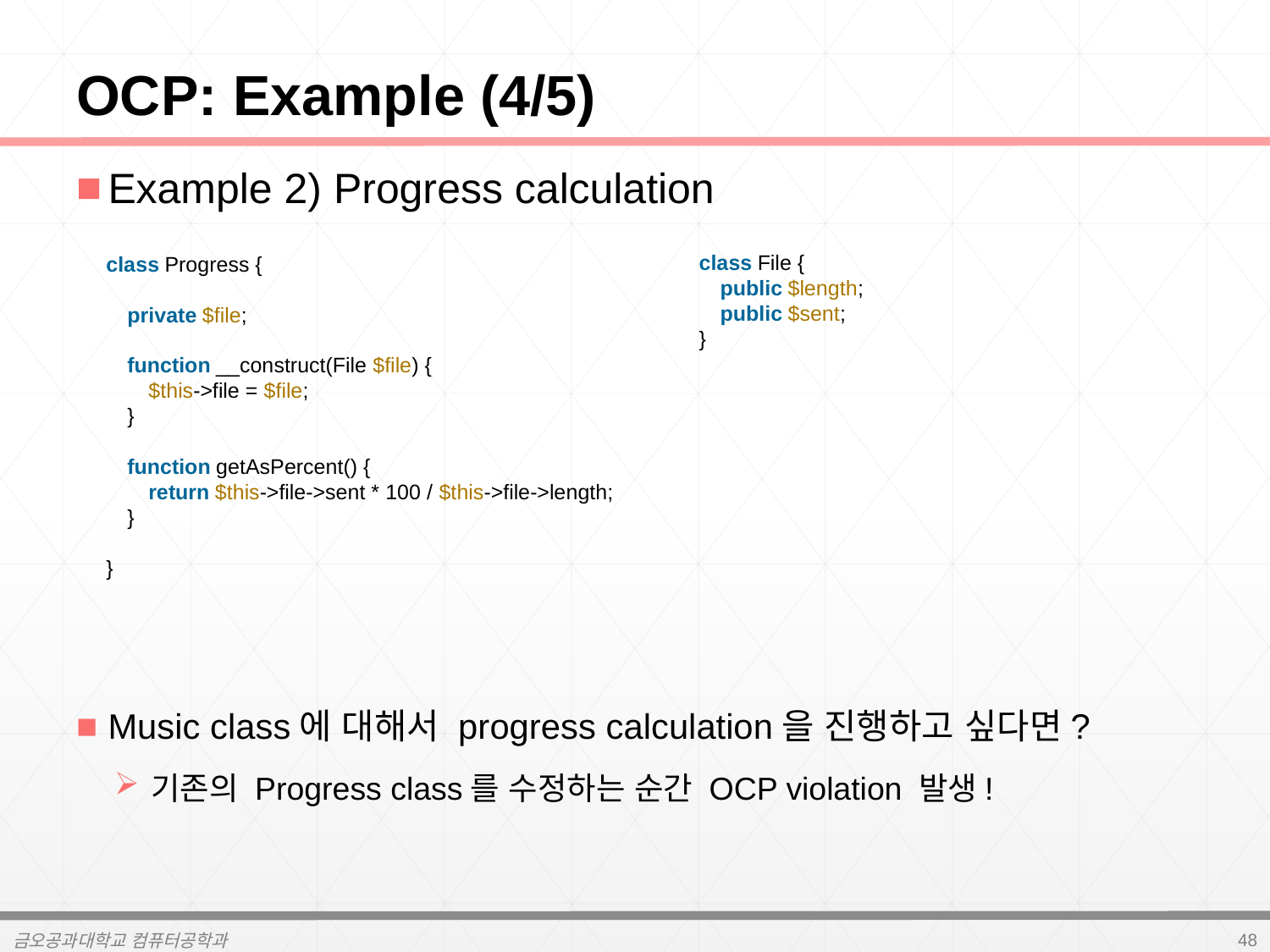

# OCP: Example (4/5)
Example 2) Progress calculation

Music class에 대해서 progress calculation을 진행하고 싶다면?
기존의 Progress class를 수정하는 순간 OCP violation 발생!

class Progress {

    private $file;

    function __construct(File $file) {
        $this->file = $file;
    }

    function getAsPercent() {
        return $this->file->sent * 100 / $this->file->length;
    }

}
class File {
    public $length;
    public $sent;
}
48
금오공과대학교 컴퓨터공학과